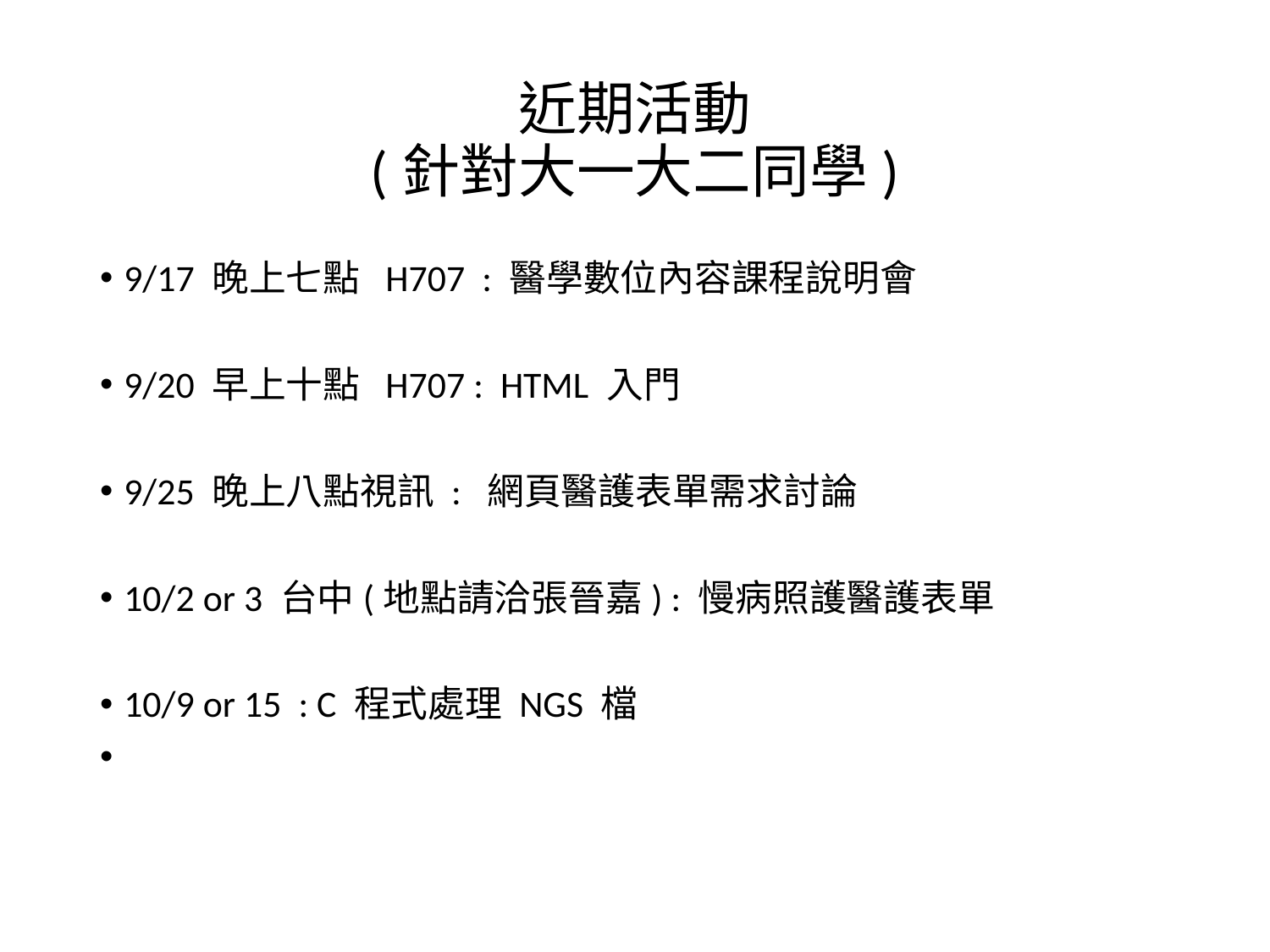

# 近期活動 (針對大一大二同學)
9/17 晚上七點  H707  : 醫學數位內容課程說明會

9/20 早上十點  H707 :  HTML 入門

9/25 晚上八點視訊 :  網頁醫護表單需求討論

10/2 or 3 台中(地點請洽張晉嘉) : 慢病照護醫護表單

10/9 or 15  : C 程式處理 NGS 檔